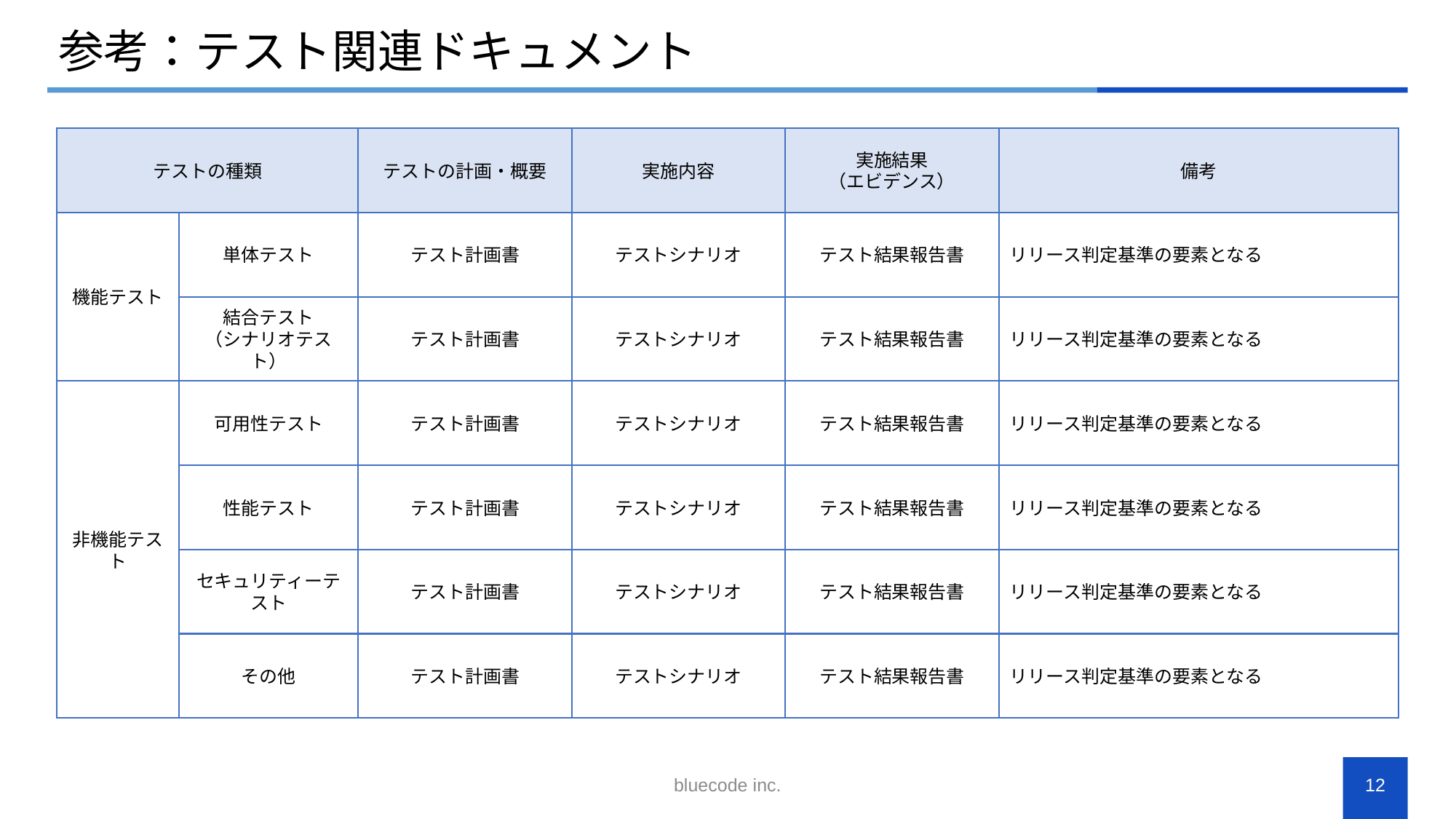

# 参考：テスト関連ドキュメント
テストの種類
テストの計画・概要
実施内容
実施結果
（エビデンス）
備考
機能テスト
単体テスト
テスト計画書
テストシナリオ
テスト結果報告書
リリース判定基準の要素となる
結合テスト
（シナリオテスト）
テスト計画書
テストシナリオ
テスト結果報告書
リリース判定基準の要素となる
非機能テスト
可用性テスト
テスト計画書
テストシナリオ
テスト結果報告書
リリース判定基準の要素となる
性能テスト
テスト計画書
テストシナリオ
テスト結果報告書
リリース判定基準の要素となる
セキュリティーテスト
テスト計画書
テストシナリオ
テスト結果報告書
リリース判定基準の要素となる
その他
テスト計画書
テストシナリオ
テスト結果報告書
リリース判定基準の要素となる
bluecode inc.
12